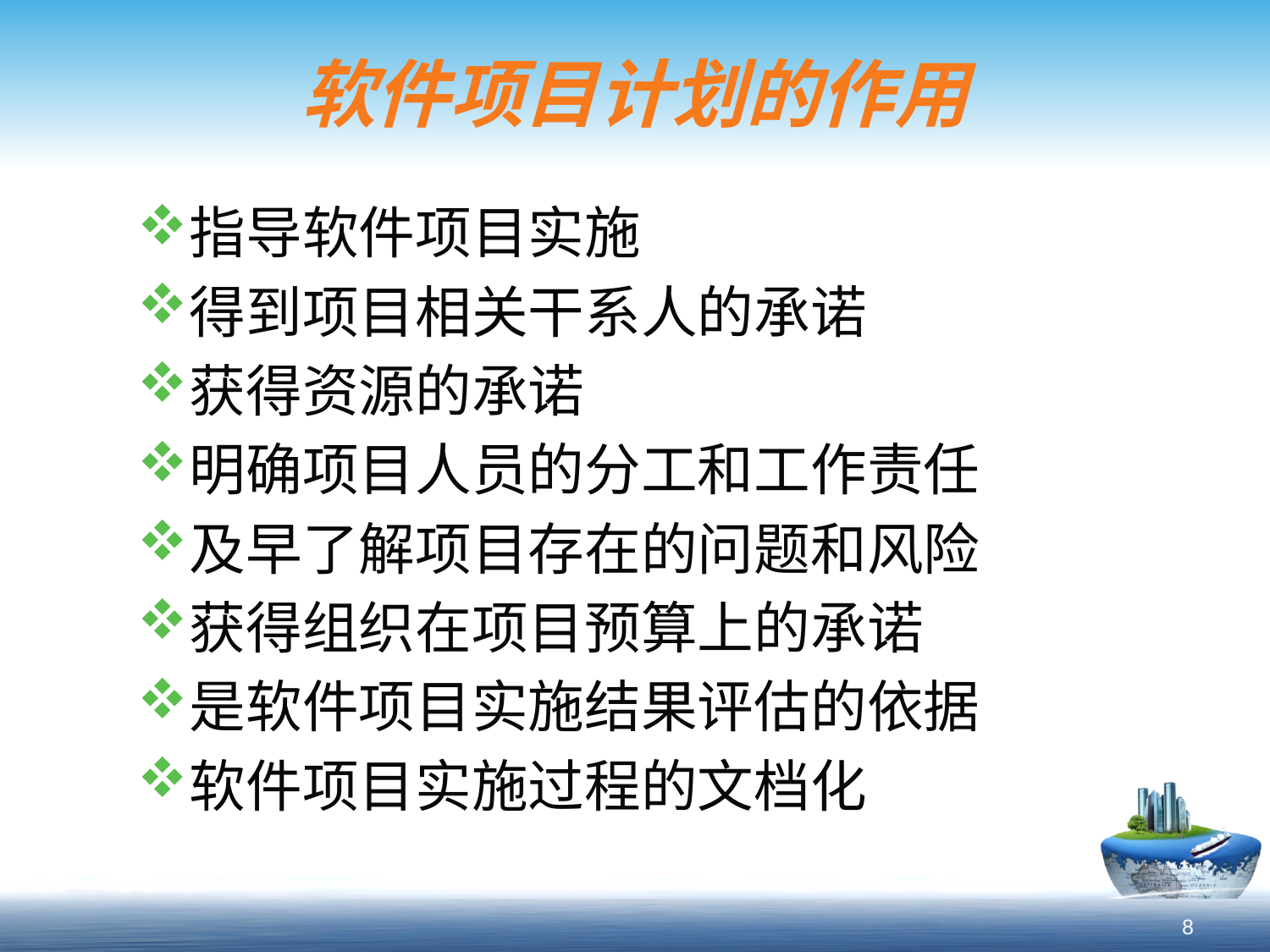

# 软件项目计划的作用
指导软件项目实施
得到项目相关干系人的承诺
获得资源的承诺
明确项目人员的分工和工作责任
及早了解项目存在的问题和风险
获得组织在项目预算上的承诺
是软件项目实施结果评估的依据
软件项目实施过程的文档化
8